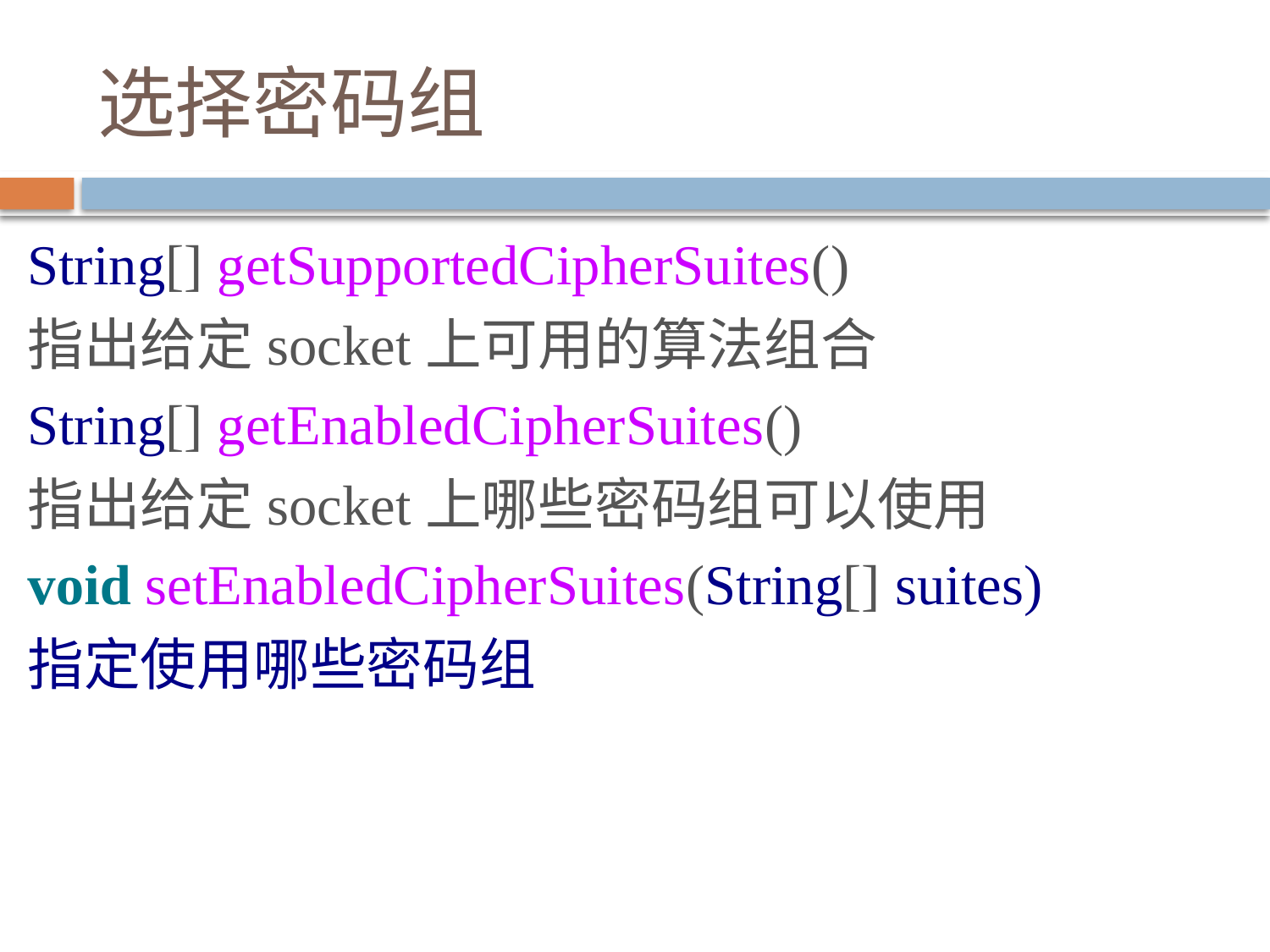

# 选择密码组
String[] getSupportedCipherSuites()
指出给定socket上可用的算法组合
String[] getEnabledCipherSuites()
指出给定socket上哪些密码组可以使用
void setEnabledCipherSuites(String[] suites)
指定使用哪些密码组